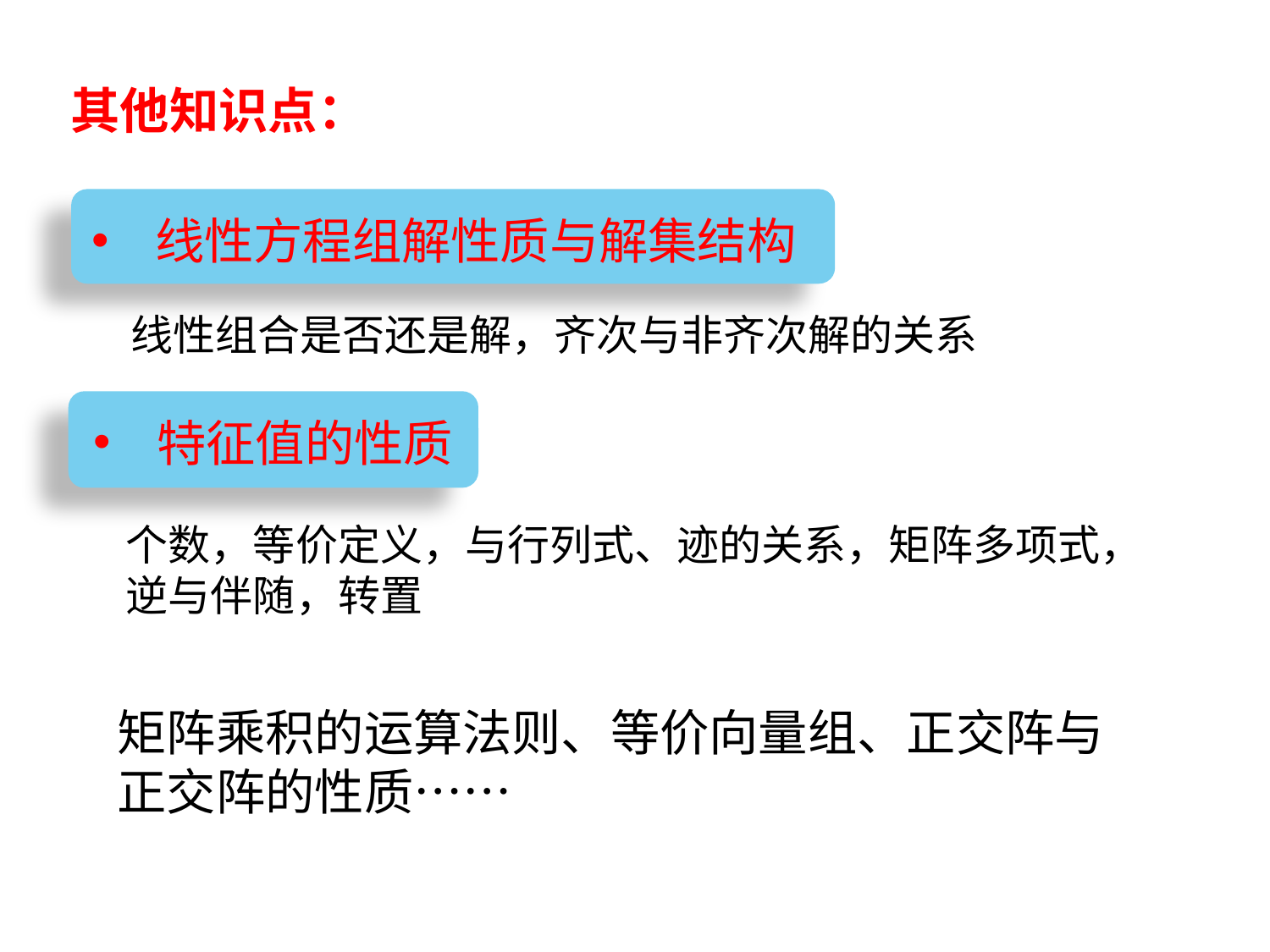

其他知识点：

线性方程组解性质与解集结构
线性组合是否还是解，齐次与非齐次解的关系

特征值的性质
个数，等价定义，与行列式、迹的关系，矩阵多项式，逆与伴随，转置
矩阵乘积的运算法则、等价向量组、正交阵与正交阵的性质……